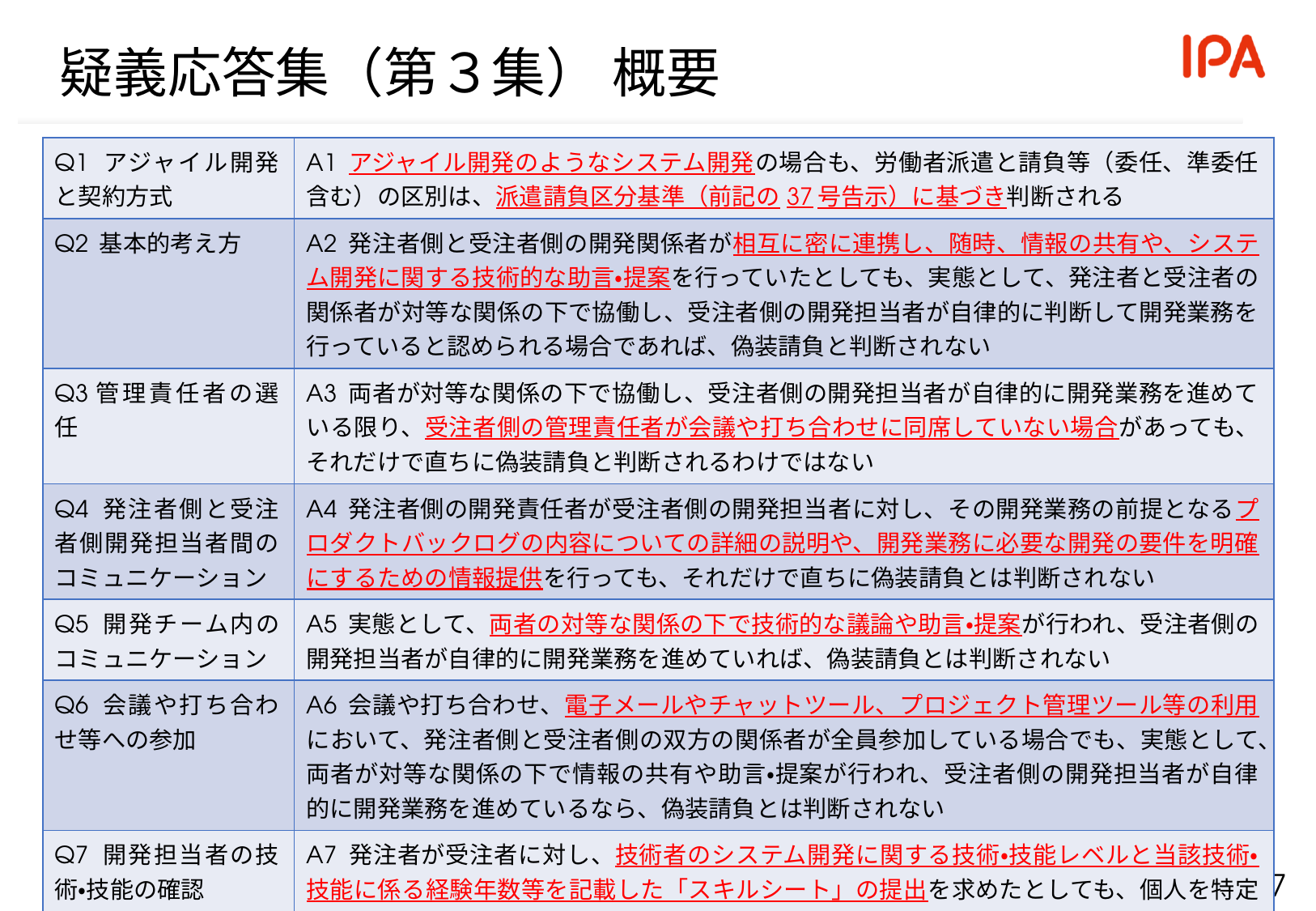

# 疑義応答集（第３集） 概要

| Q1 アジャイル開発と契約方式 | A1 アジャイル開発のようなシステム開発の場合も、労働者派遣と請負等（委任、準委任含む）の区別は、派遣請負区分基準（前記の37号告示）に基づき判断される |
| --- | --- |
| Q2 基本的考え方 | A2 発注者側と受注者側の開発関係者が相互に密に連携し、随時、情報の共有や、システム開発に関する技術的な助言・提案を行っていたとしても、実態として、発注者と受注者の関係者が対等な関係の下で協働し、受注者側の開発担当者が自律的に判断して開発業務を行っていると認められる場合であれば、偽装請負と判断されない |
| Q3管理責任者の選任 | A3 両者が対等な関係の下で協働し、受注者側の開発担当者が自律的に開発業務を進めている限り、受注者側の管理責任者が会議や打ち合わせに同席していない場合があっても、それだけで直ちに偽装請負と判断されるわけではない |
| Q4 発注者側と受注者側開発担当者間のコミュニケーション | A4 発注者側の開発責任者が受注者側の開発担当者に対し、その開発業務の前提となるプロダクトバックログの内容についての詳細の説明や、開発業務に必要な開発の要件を明確にするための情報提供を行っても、それだけで直ちに偽装請負とは判断されない |
| Q5 開発チーム内のコミュニケーション | A5 実態として、両者の対等な関係の下で技術的な議論や助言・提案が行われ、受注者側の開発担当者が自律的に開発業務を進めていれば、偽装請負とは判断されない |
| Q6 会議や打ち合わせ等への参加 | A6 会議や打ち合わせ、電子メールやチャットツール、プロジェクト管理ツール等の利用において、発注者側と受注者側の双方の関係者が全員参加している場合でも、実態として、両者が対等な関係の下で情報の共有や助言・提案が行われ、受注者側の開発担当者が自律的に開発業務を進めているなら、偽装請負とは判断されない |
| Q7 開発担当者の技術・技能の確認 | A7 発注者が受注者に対し、技術者のシステム開発に関する技術・技能レベルと当該技術・技能に係る経験年数等を記載した「スキルシート」の提出を求めたとしても、個人を特定できるものではなく、発注者が労働者を指名したり特定の者の就業を拒否したりできるものでなければ、発注者が受注者の労働者の配置等に関与しているとまではいえない |
7